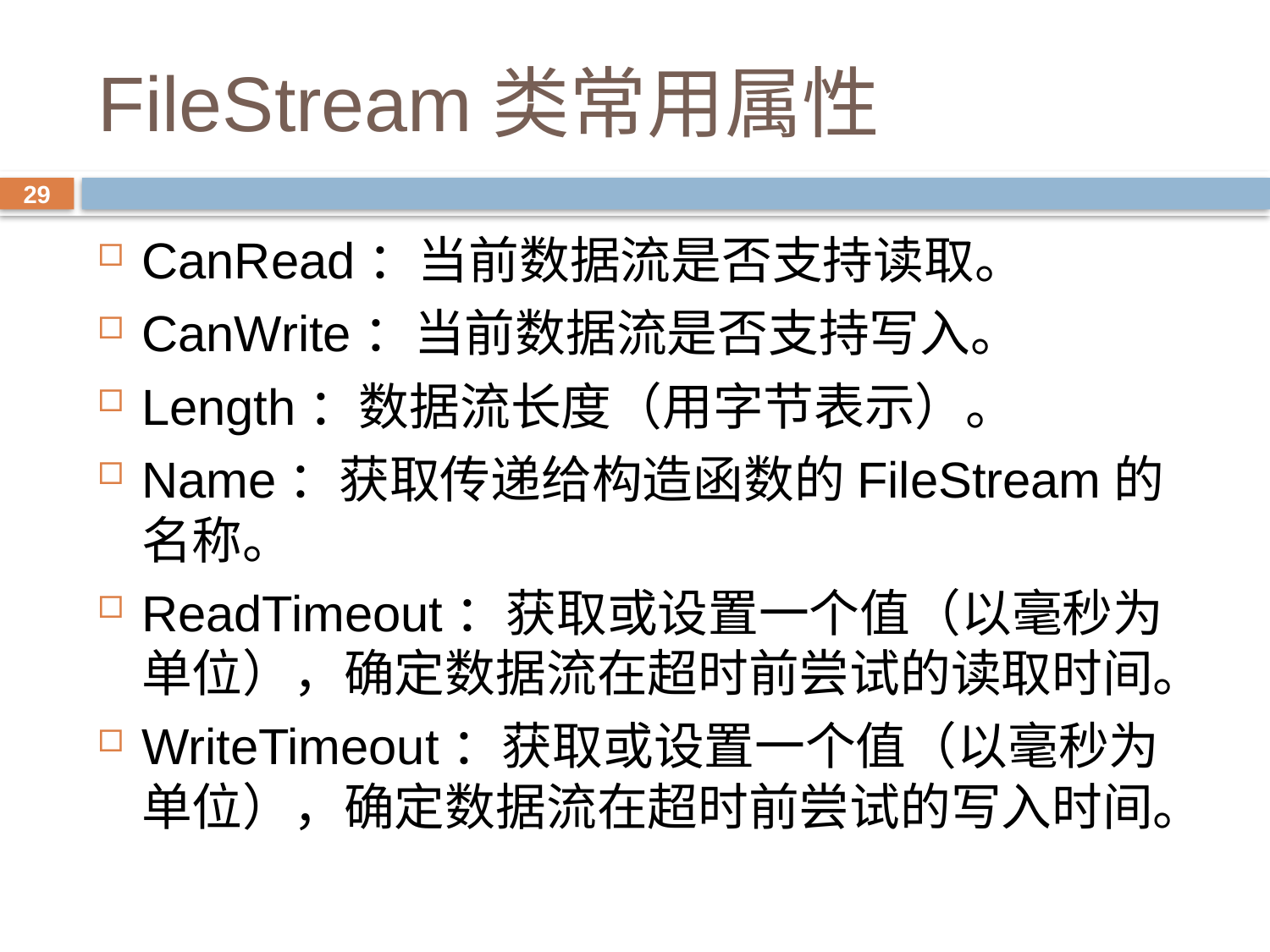

# FileStream类常用属性
29
CanRead：当前数据流是否支持读取。
CanWrite：当前数据流是否支持写入。
Length：数据流长度（用字节表示）。
Name：获取传递给构造函数的FileStream的名称。
ReadTimeout：获取或设置一个值（以毫秒为单位），确定数据流在超时前尝试的读取时间。
WriteTimeout：获取或设置一个值（以毫秒为单位），确定数据流在超时前尝试的写入时间。